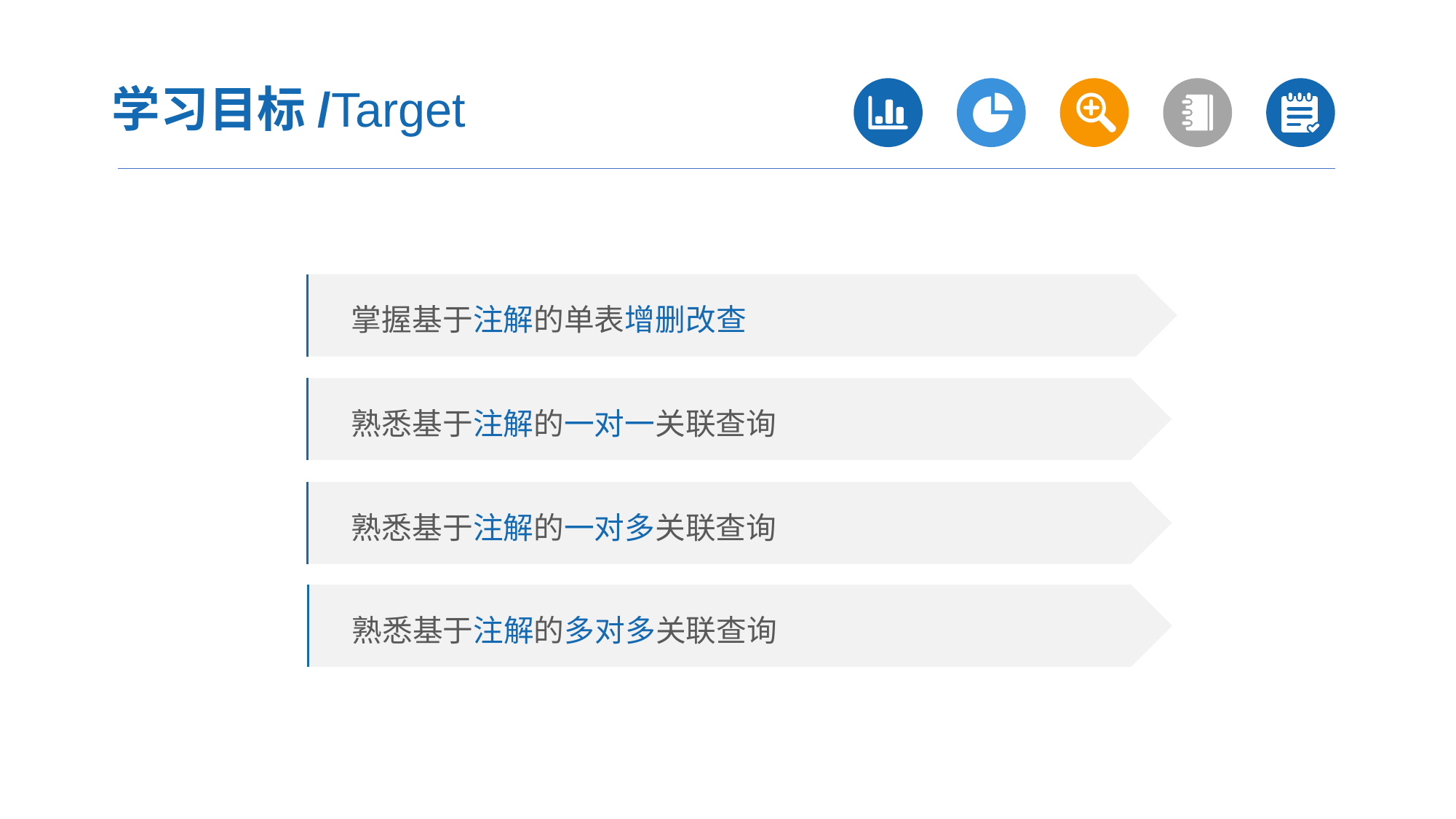

学习目标/Target
    掌握基于注解的单表增删改查

    熟悉基于注解的一对一关联查询

    熟悉基于注解的一对多关联查询

    熟悉基于注解的多对多关联查询